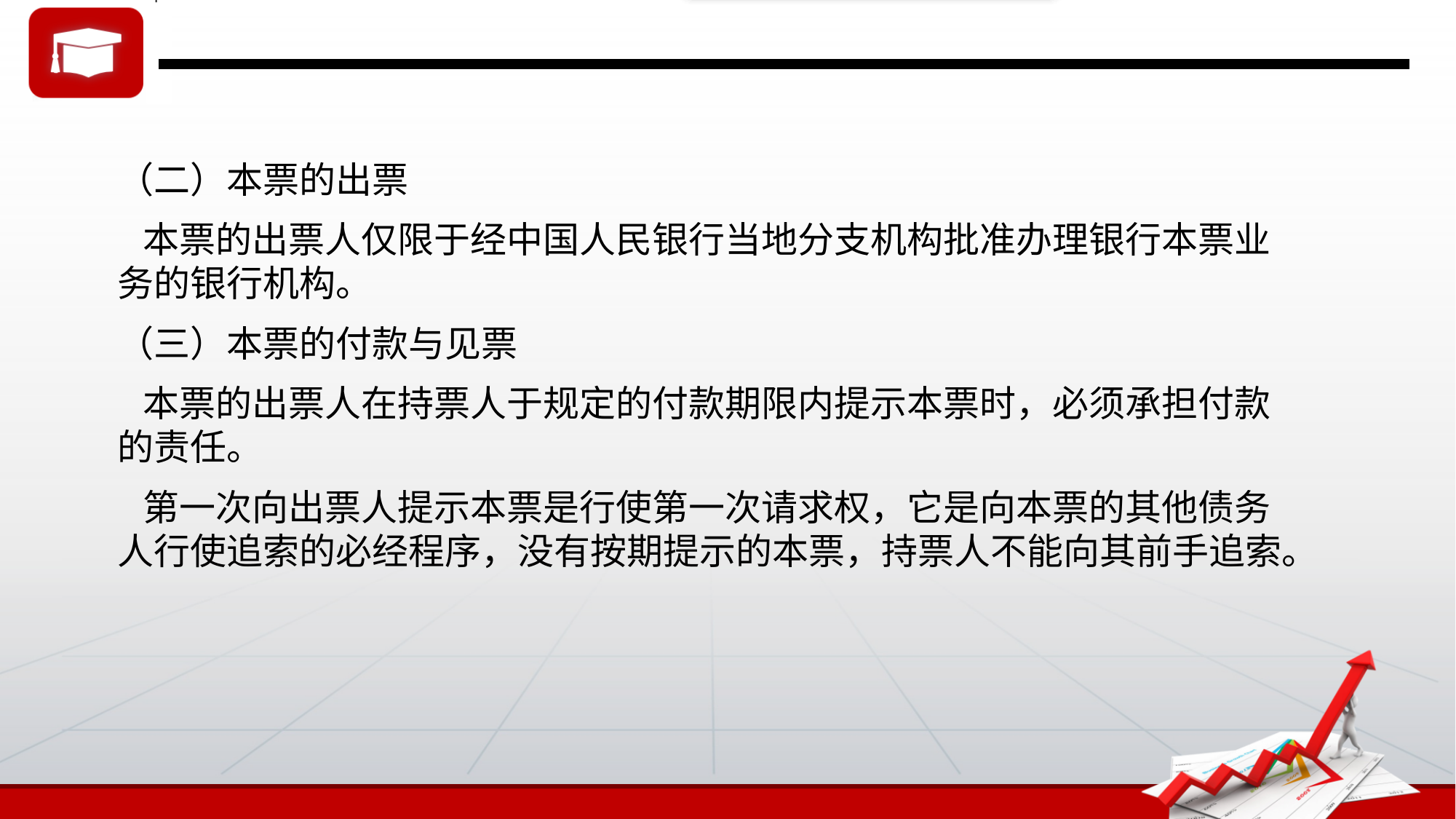

（二）本票的出票
  本票的出票人仅限于经中国人民银行当地分支机构批准办理银行本票业务的银行机构。
（三）本票的付款与见票
  本票的出票人在持票人于规定的付款期限内提示本票时，必须承担付款的责任。
  第一次向出票人提示本票是行使第一次请求权，它是向本票的其他债务人行使追索的必经程序，没有按期提示的本票，持票人不能向其前手追索。